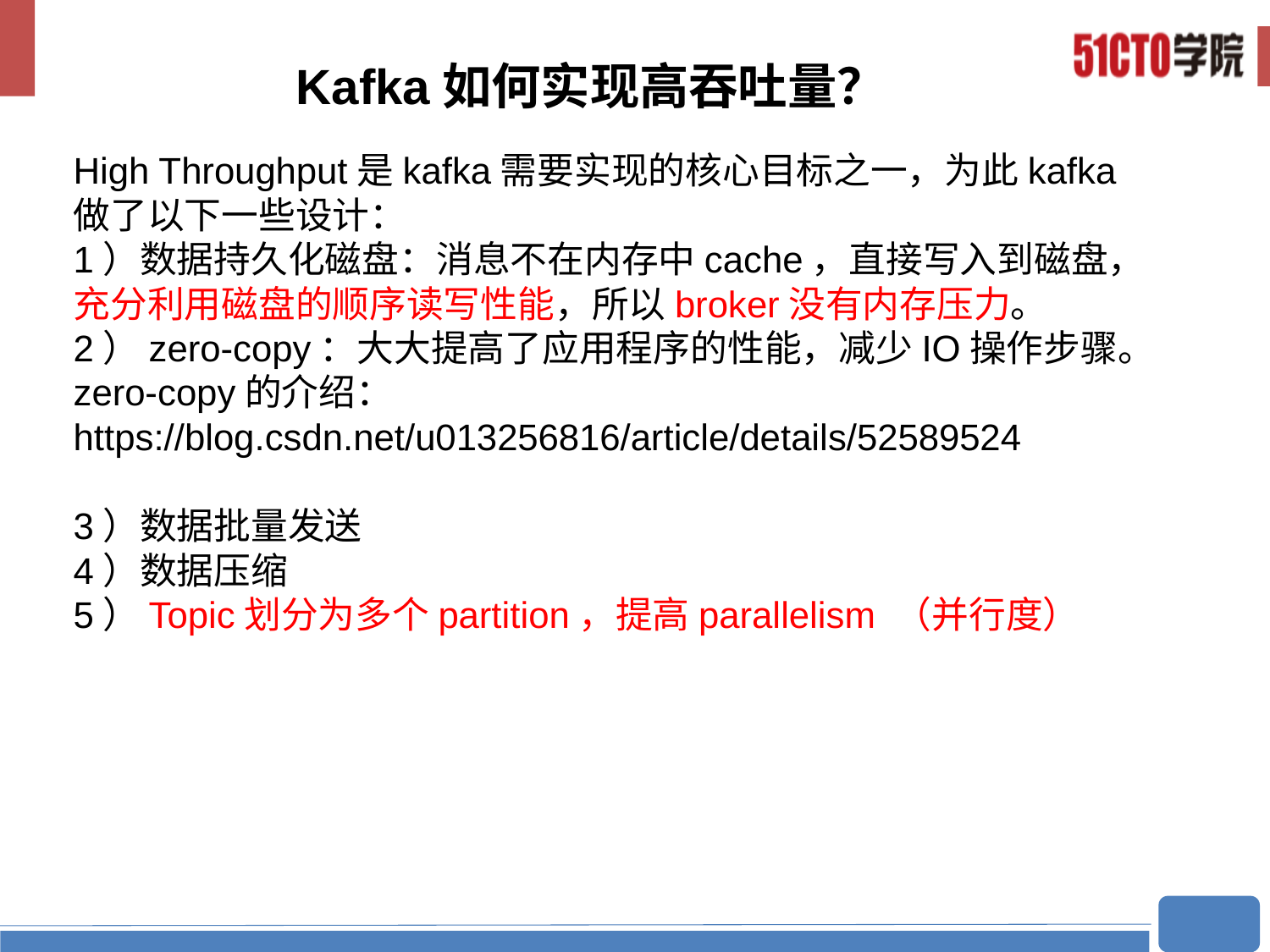

# Kafka如何实现高吞吐量？
High Throughput是kafka需要实现的核心目标之一，为此kafka做了以下一些设计：
1）数据持久化磁盘：消息不在内存中cache，直接写入到磁盘，充分利用磁盘的顺序读写性能，所以broker没有内存压力。
2）zero-copy：大大提高了应用程序的性能，减少IO操作步骤。
zero-copy的介绍：
https://blog.csdn.net/u013256816/article/details/52589524
3）数据批量发送
4）数据压缩
5）Topic划分为多个partition，提高parallelism （并行度）